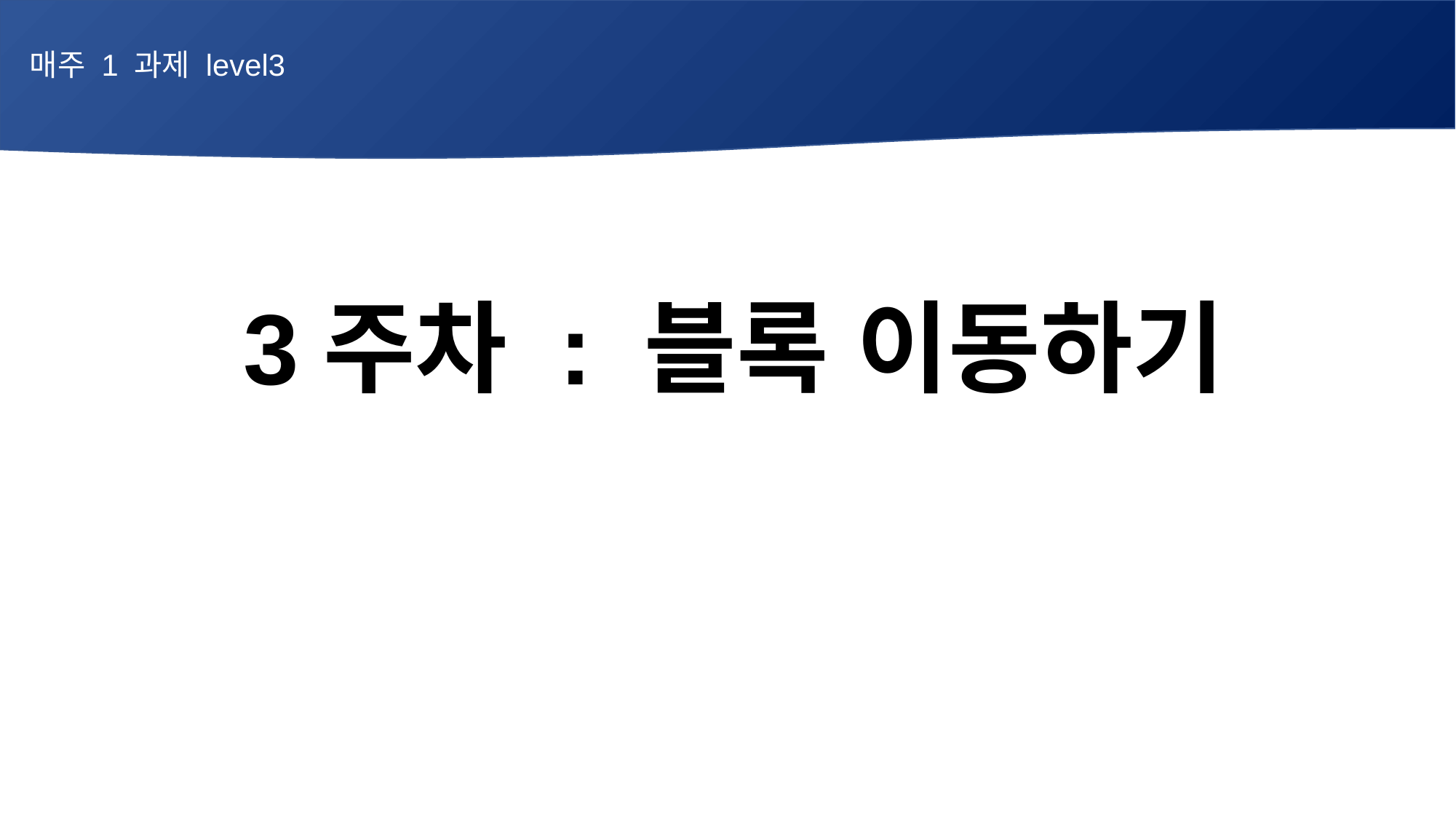

매주 1 과제 level3
3주차 : 블록 이동하기